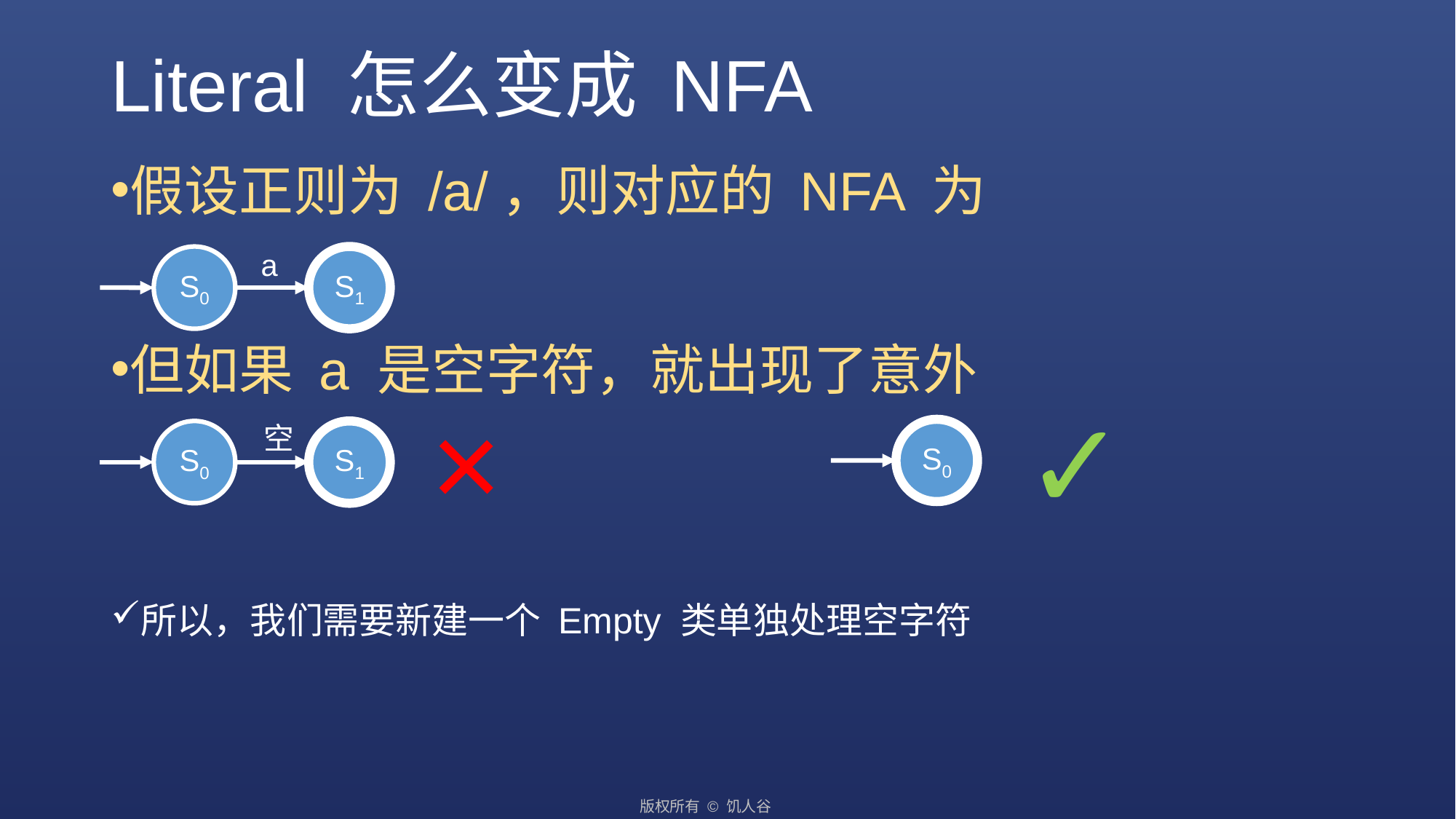

# Literal 怎么变成 NFA
假设正则为 /a/，则对应的 NFA 为

但如果 a 是空字符，就出现了意外

所以，我们需要新建一个 Empty 类单独处理空字符
a
S0
S1
×
✓
空
S0
S0
S1